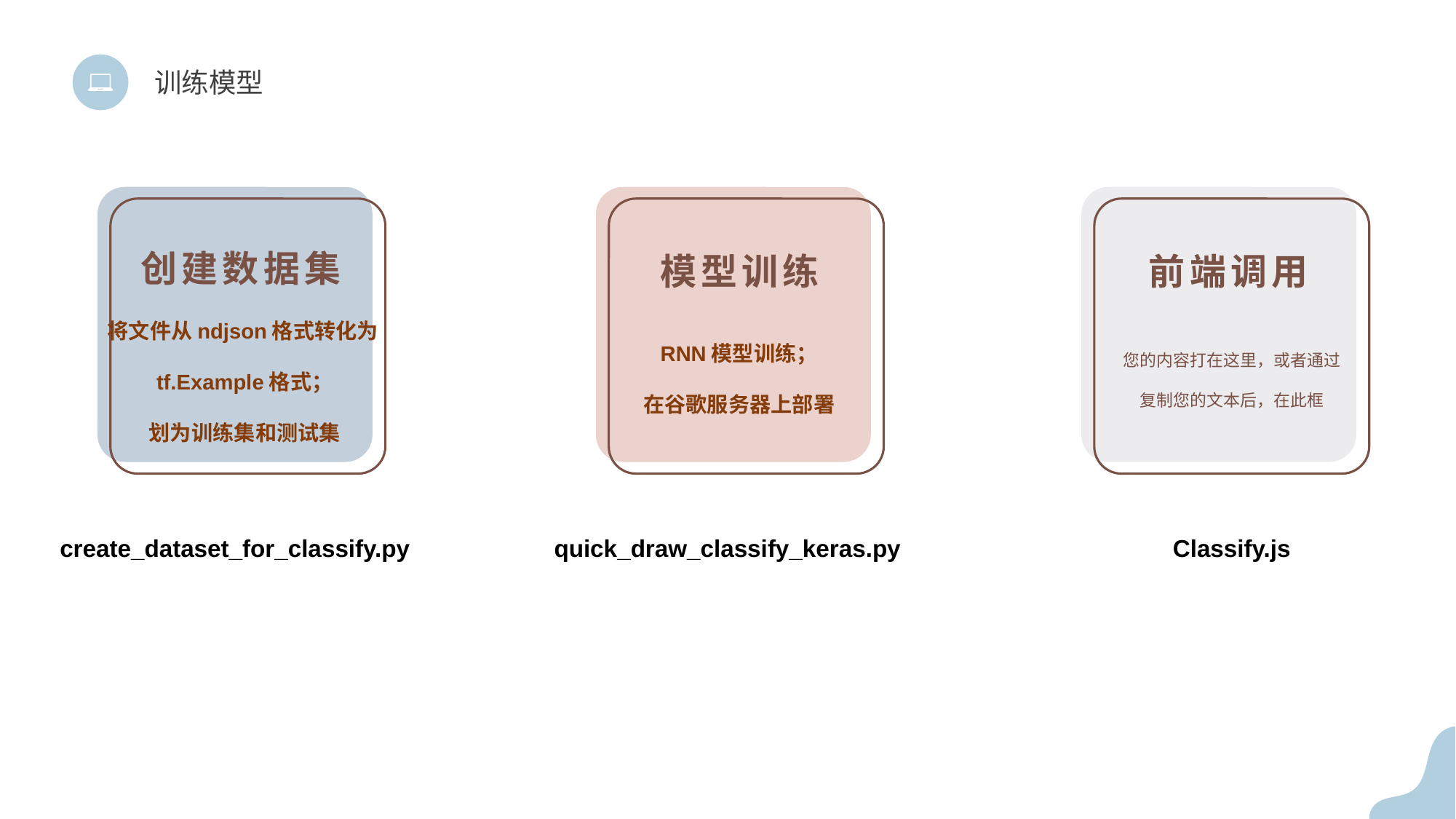

训练模型

创建数据集

模型训练
RNN模型训练；
在谷歌服务器上部署

前端调用
您的内容打在这里，或者通过复制您的文本后，在此框
将文件从ndjson格式转化为tf.Example格式；
划为训练集和测试集
create_dataset_for_classify.py
quick_draw_classify_keras.py
Classify.js